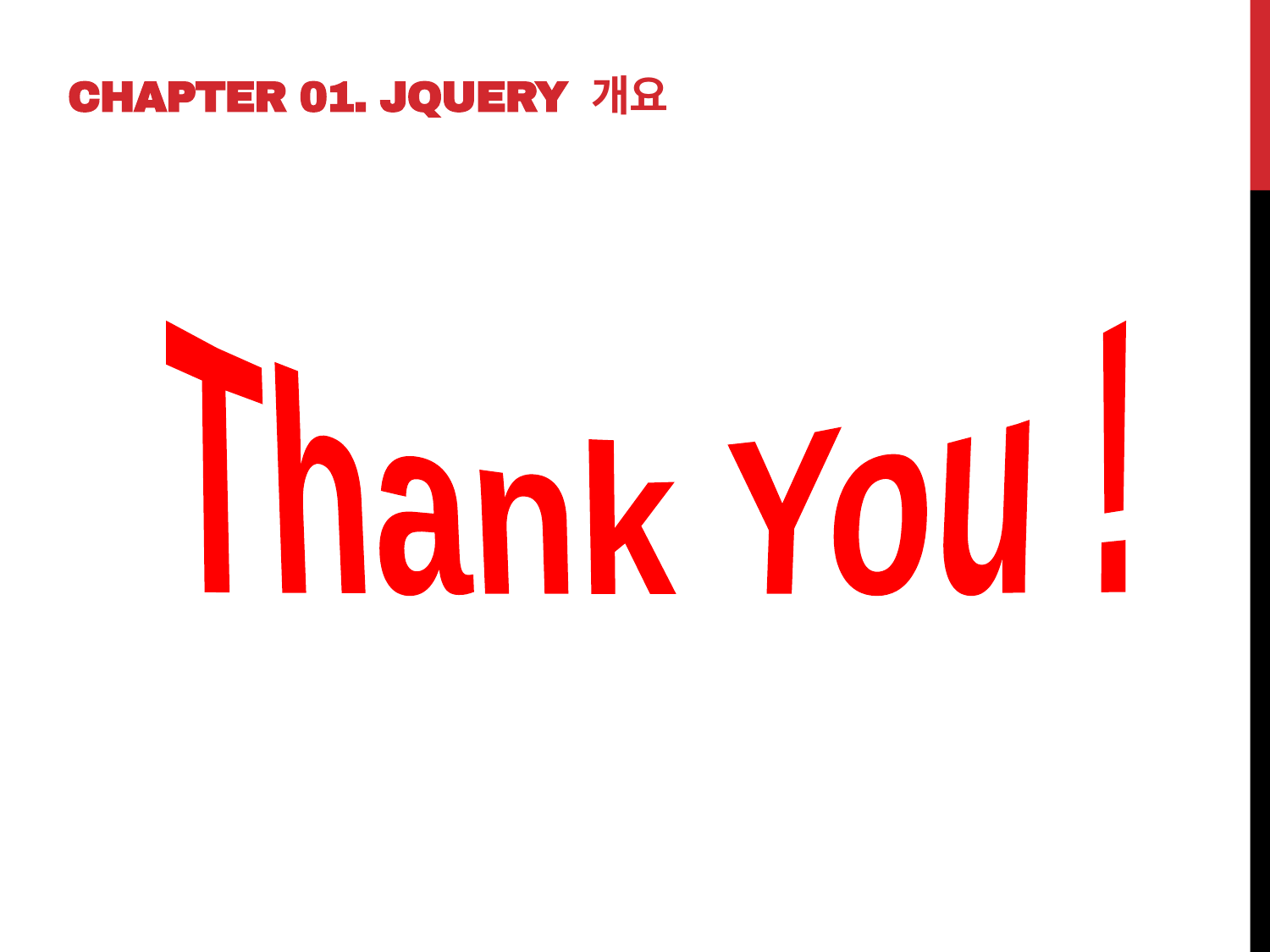

# Chapter 01. jQuery 개요
Thank You !